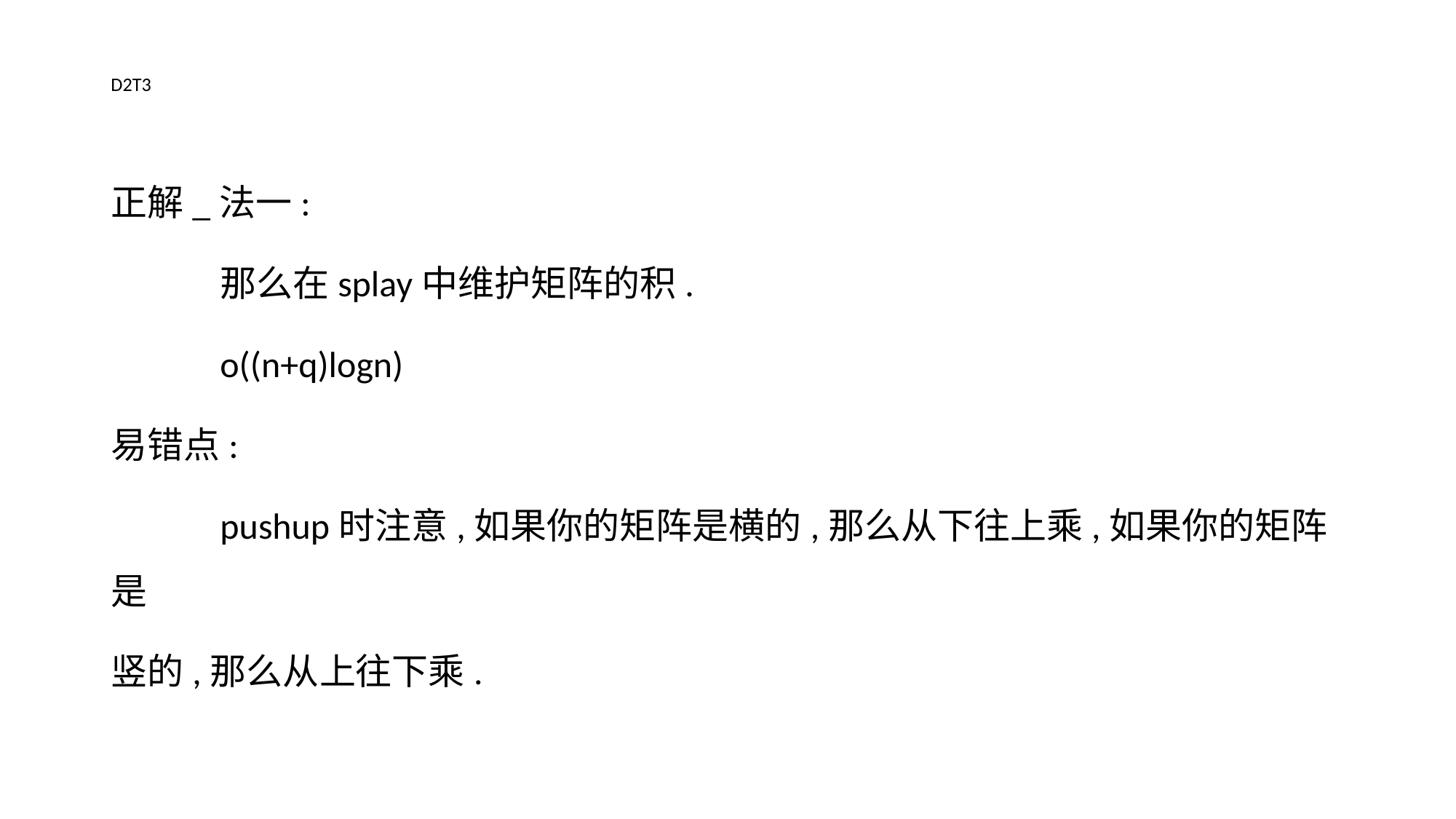

# D2T3
正解_法一:
	那么在splay中维护矩阵的积.
	o((n+q)logn)
易错点:
	pushup时注意,如果你的矩阵是横的,那么从下往上乘,如果你的矩阵是
竖的,那么从上往下乘.